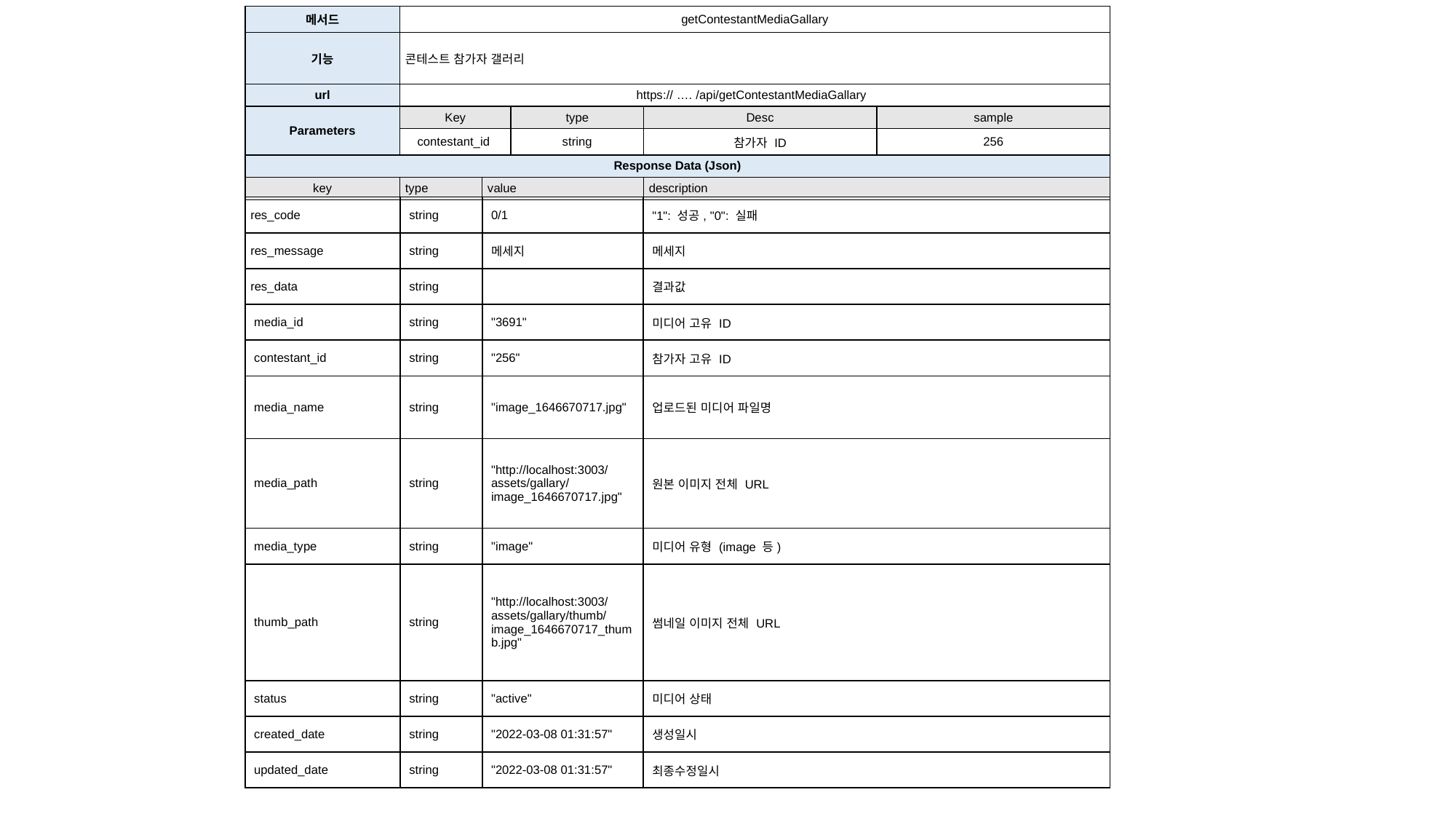

| 메서드 | getContestantMediaGallary |  |  |  |  |
| --- | --- | --- | --- | --- | --- |
| 기능 | 콘테스트 참가자 갤러리 |  |  |  |  |
| url | https:// …. /api/getContestantMediaGallary |  |  |  |  |
| Parameters | Key | type | type | Desc | sample |
|  | contestant\_id |  | string | 참가자 ID | 256 |
| Response Data (Json) |  |  |  |  |  |
| key | type | value |  | description |  |
| res\_code | string | 0/1 | "1": 성공, "0": 실패 |
| --- | --- | --- | --- |
| res\_message | string | 메세지 | 메세지 |
| res\_data | string |  | 결과값 |
| media\_id | string | "3691" | 미디어 고유 ID |
| contestant\_id | string | "256" | 참가자 고유 ID |
| media\_name | string | "image\_1646670717.jpg" | 업로드된 미디어 파일명 |
| media\_path | string | "http://localhost:3003/assets/gallary/image\_1646670717.jpg" | 원본 이미지 전체 URL |
| media\_type | string | "image" | 미디어 유형 (image 등) |
| thumb\_path | string | "http://localhost:3003/assets/gallary/thumb/image\_1646670717\_thumb.jpg" | 썸네일 이미지 전체 URL |
| status | string | "active" | 미디어 상태 |
| created\_date | string | "2022-03-08 01:31:57" | 생성일시 |
| updated\_date | string | "2022-03-08 01:31:57" | 최종수정일시 |